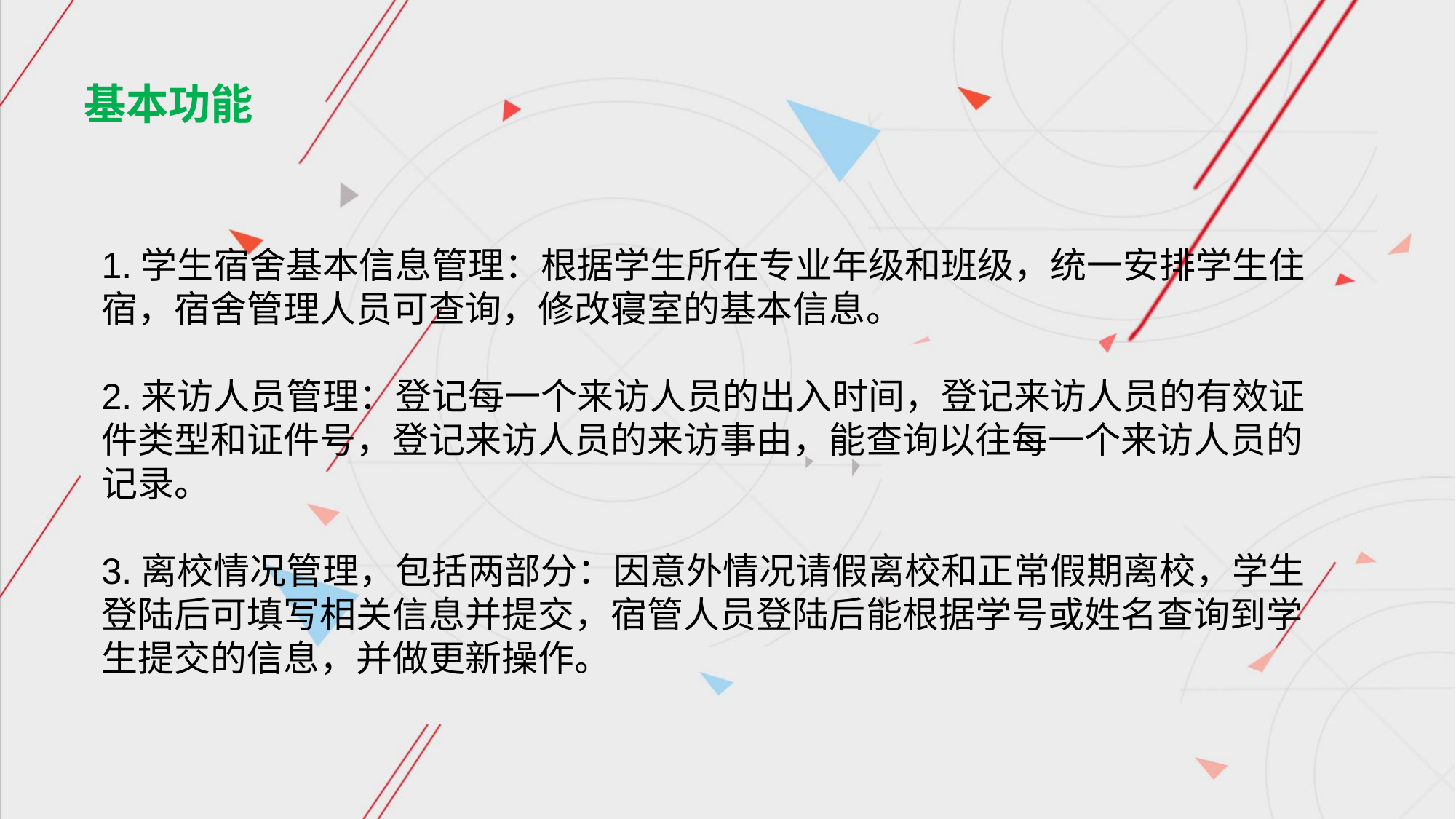

基本功能

1.学生宿舍基本信息管理：根据学生所在专业年级和班级，统一安排学生住宿，宿舍管理人员可查询，修改寝室的基本信息。
2.来访人员管理：登记每一个来访人员的出入时间，登记来访人员的有效证件类型和证件号，登记来访人员的来访事由，能查询以往每一个来访人员的记录。
3.离校情况管理，包括两部分：因意外情况请假离校和正常假期离校，学生登陆后可填写相关信息并提交，宿管人员登陆后能根据学号或姓名查询到学生提交的信息，并做更新操作。